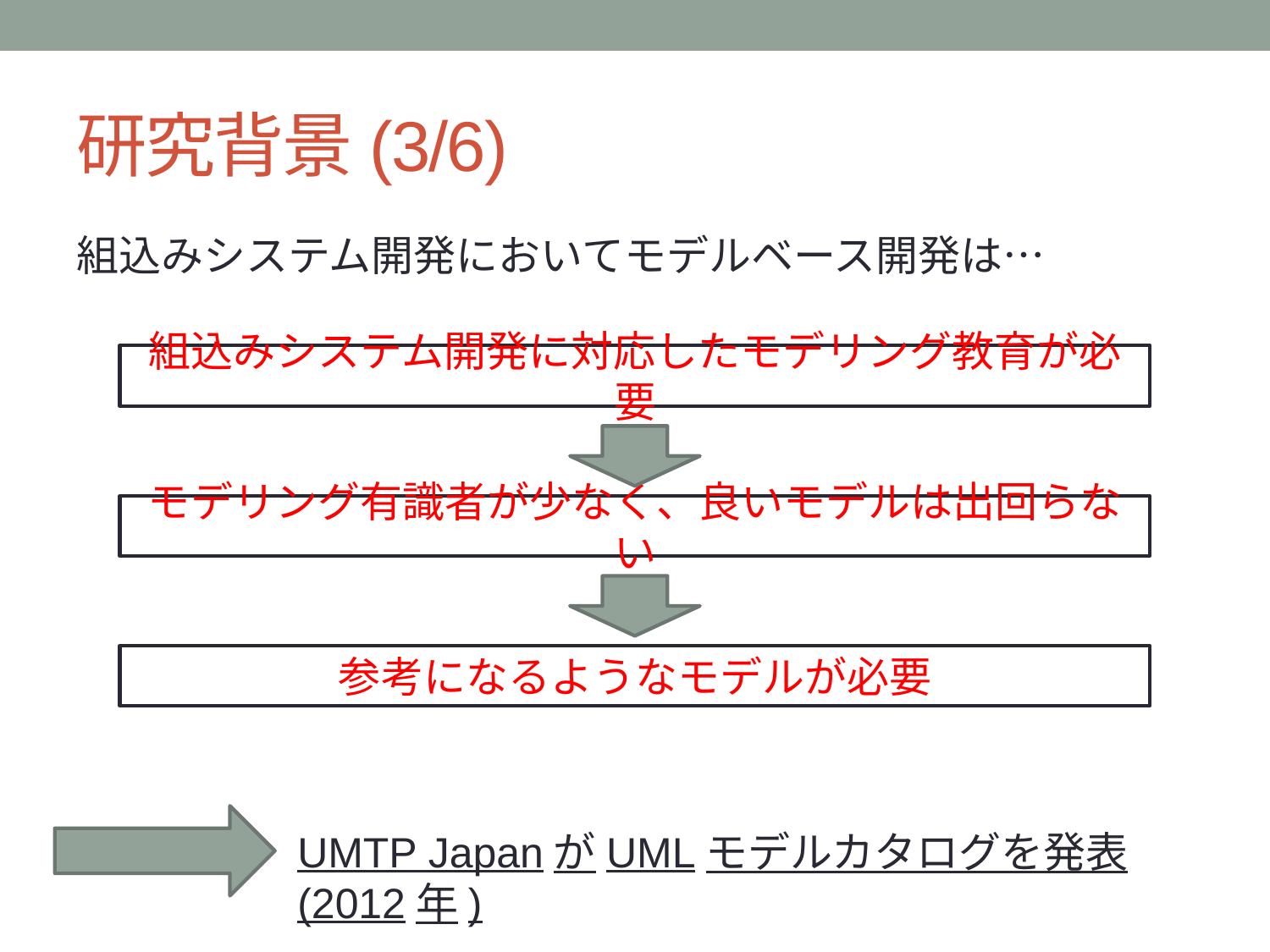

# 研究背景(3/6)
組込みシステム開発においてモデルベース開発は…

組込みシステム開発に対応したモデリング教育が必要

モデリング有識者が少なく、良いモデルは出回らない

参考になるようなモデルが必要

UMTP JapanがUMLモデルカタログを発表(2012年)